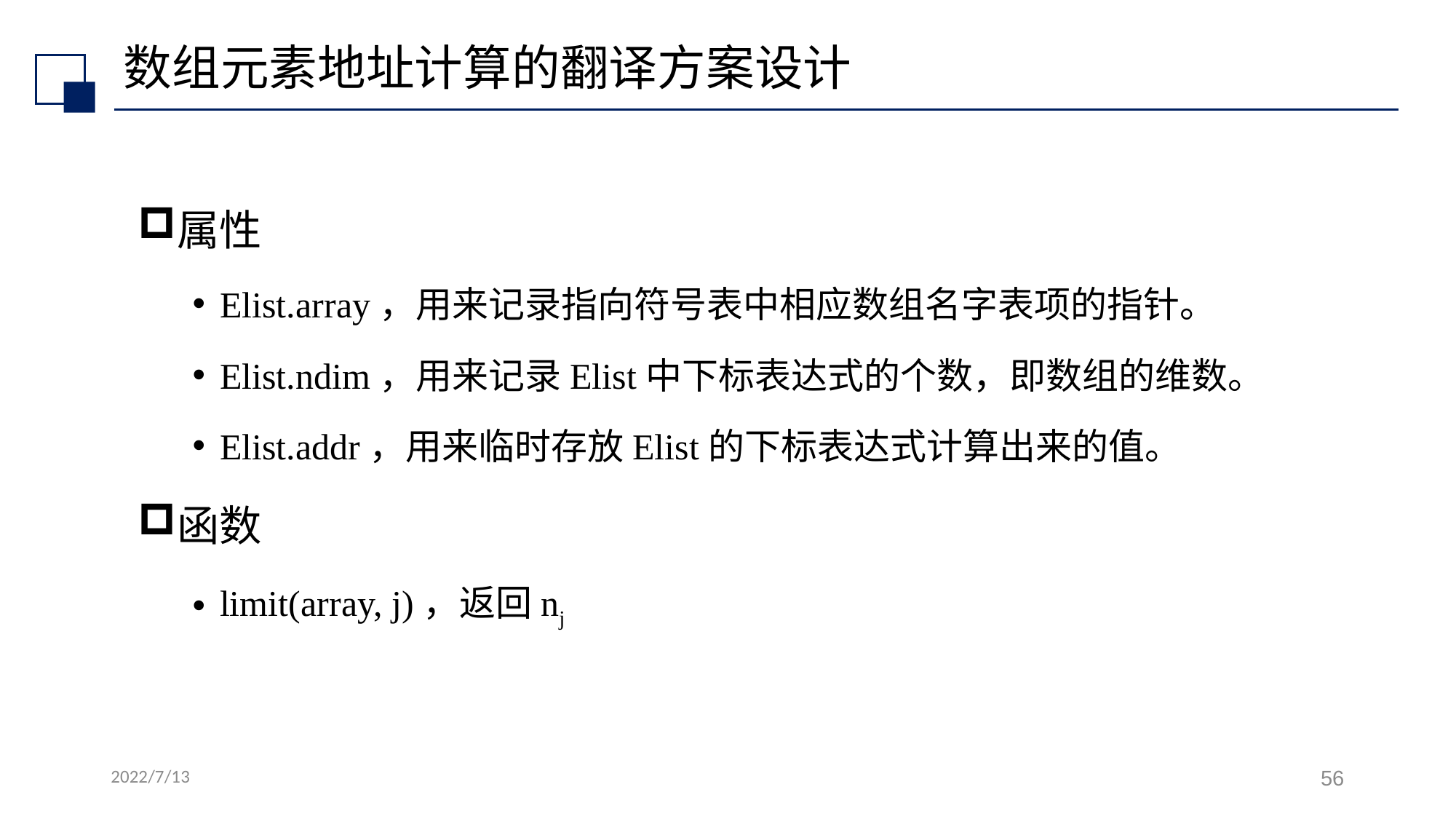

# 数组元素地址计算的翻译方案设计
属性
Elist.array，用来记录指向符号表中相应数组名字表项的指针。
Elist.ndim，用来记录Elist中下标表达式的个数，即数组的维数。
Elist.addr，用来临时存放Elist的下标表达式计算出来的值。
函数
limit(array, j)，返回nj
2022/7/13
56